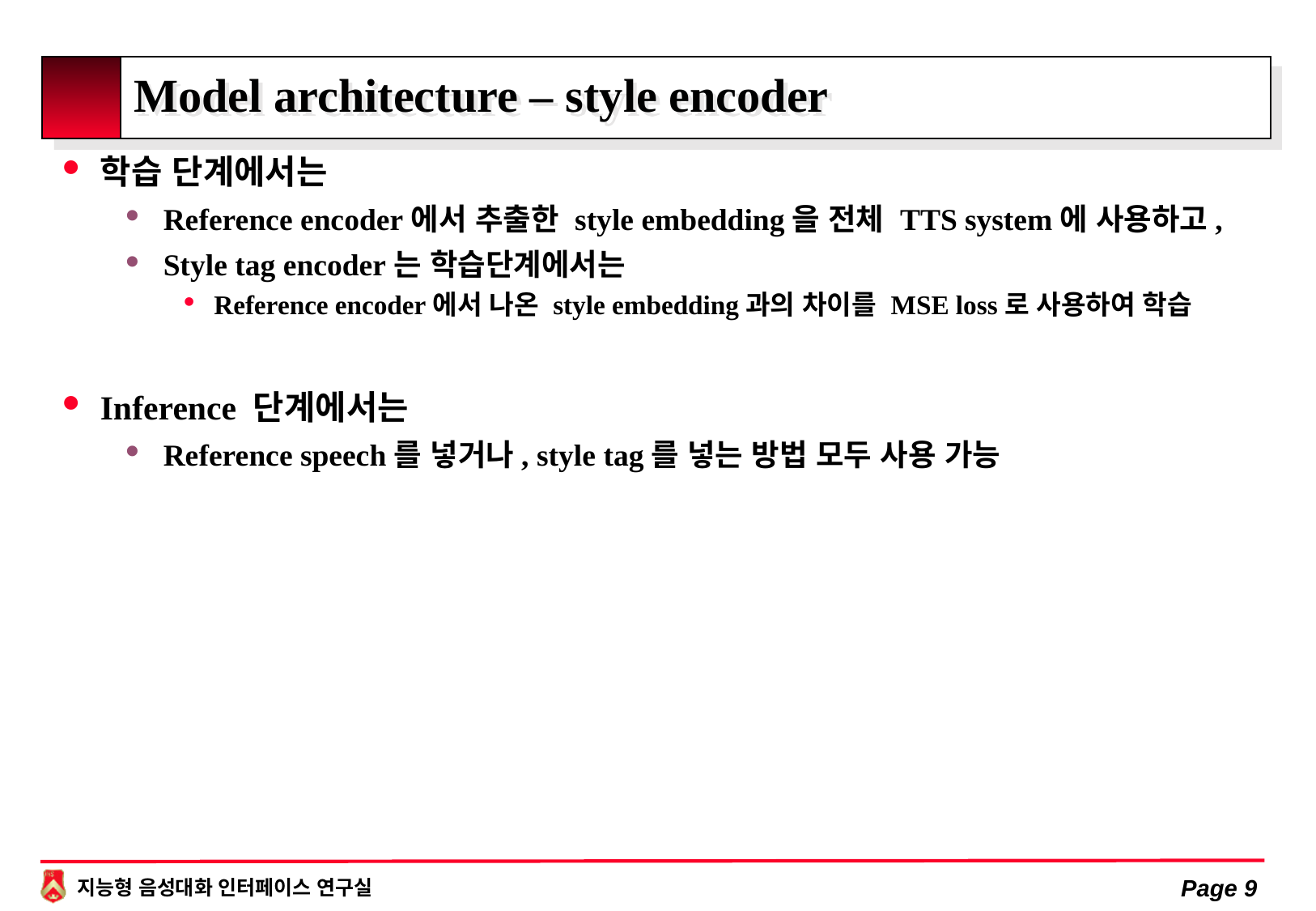

# Model architecture – style encoder
학습 단계에서는
Reference encoder에서 추출한 style embedding을 전체 TTS system에 사용하고,
Style tag encoder는 학습단계에서는
Reference encoder에서 나온 style embedding과의 차이를 MSE loss로 사용하여 학습

Inference 단계에서는
Reference speech를 넣거나, style tag를 넣는 방법 모두 사용 가능

Page 9